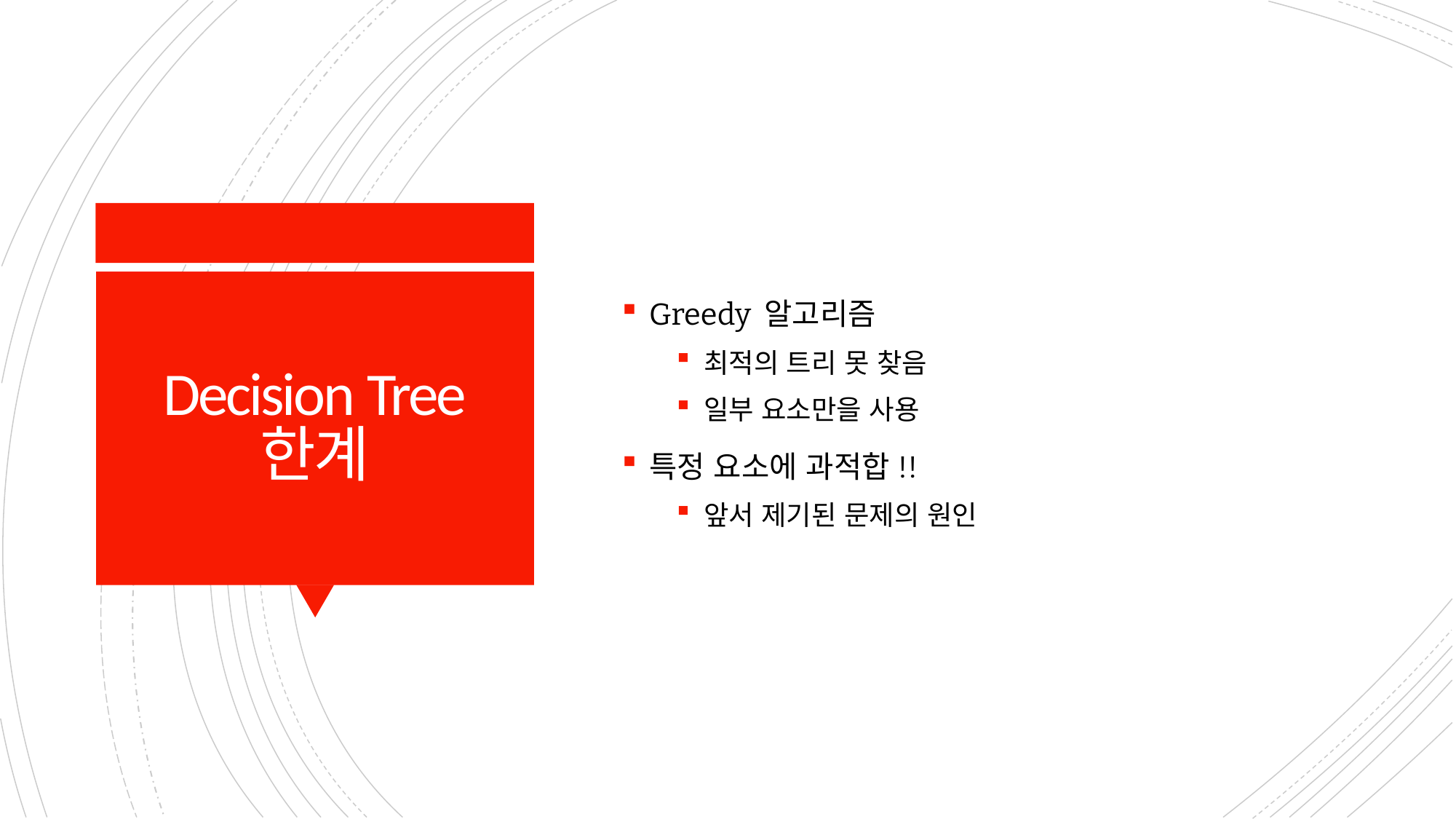

Greedy 알고리즘
최적의 트리 못 찾음
일부 요소만을 사용
특정 요소에 과적합!!
앞서 제기된 문제의 원인
# Decision Tree 한계